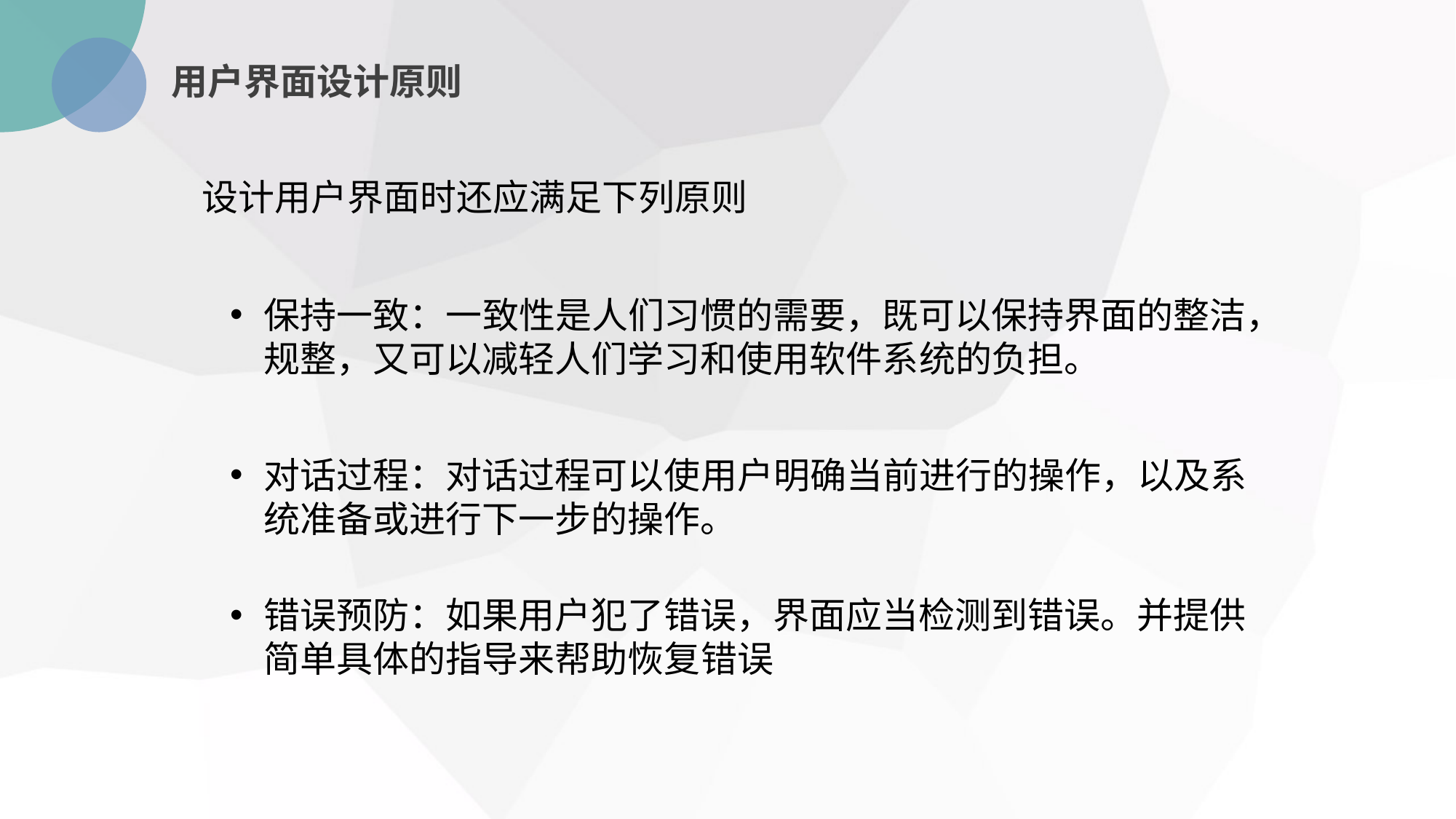

用户界面设计原则
设计用户界面时还应满足下列原则
保持一致：一致性是人们习惯的需要，既可以保持界面的整洁，规整，又可以减轻人们学习和使用软件系统的负担。
对话过程：对话过程可以使用户明确当前进行的操作，以及系统准备或进行下一步的操作。
错误预防：如果用户犯了错误，界面应当检测到错误。并提供简单具体的指导来帮助恢复错误